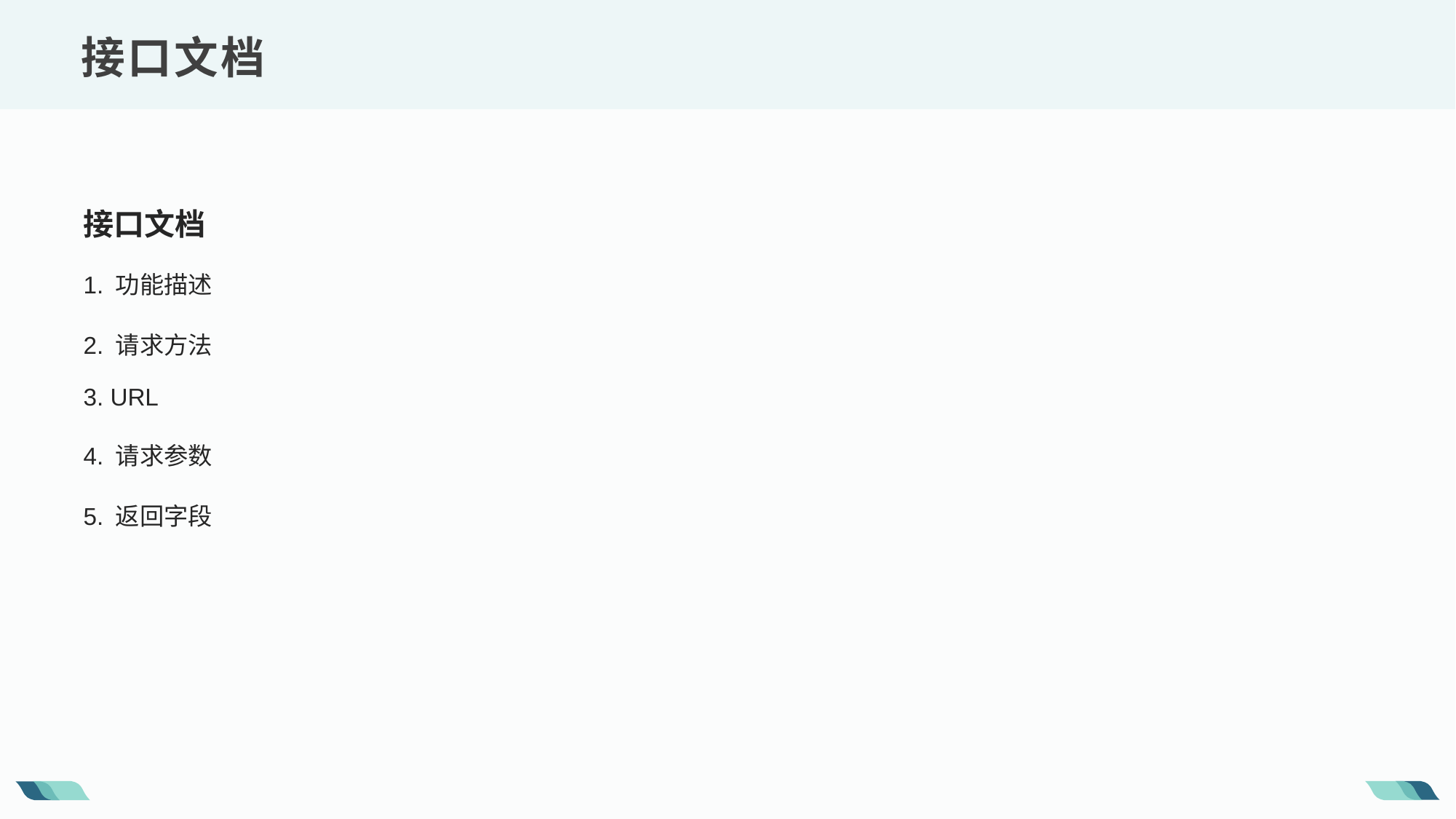

接口文档
接口文档
1. 功能描述
2. 请求方法
3. URL
4. 请求参数
5. 返回字段